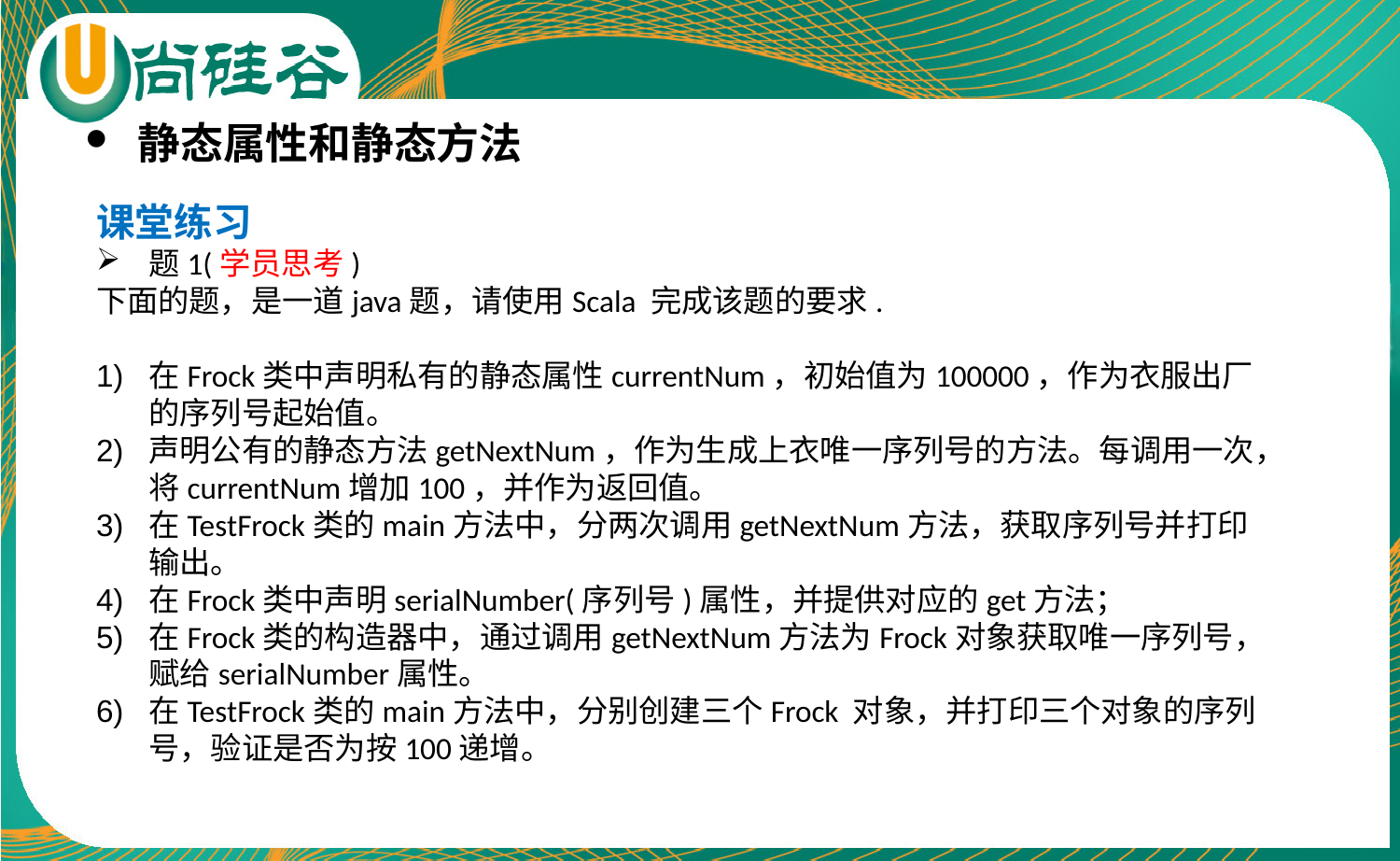

静态属性和静态方法

课堂练习
题1(学员思考)
下面的题，是一道java题，请使用Scala 完成该题的要求.
在Frock类中声明私有的静态属性currentNum，初始值为100000，作为衣服出厂的序列号起始值。
声明公有的静态方法getNextNum，作为生成上衣唯一序列号的方法。每调用一次，将currentNum增加100，并作为返回值。
在TestFrock类的main方法中，分两次调用getNextNum方法，获取序列号并打印输出。
在Frock类中声明serialNumber(序列号)属性，并提供对应的get方法；
在Frock类的构造器中，通过调用getNextNum方法为Frock对象获取唯一序列号，赋给serialNumber属性。
在TestFrock类的main方法中，分别创建三个Frock 对象，并打印三个对象的序列号，验证是否为按100递增。